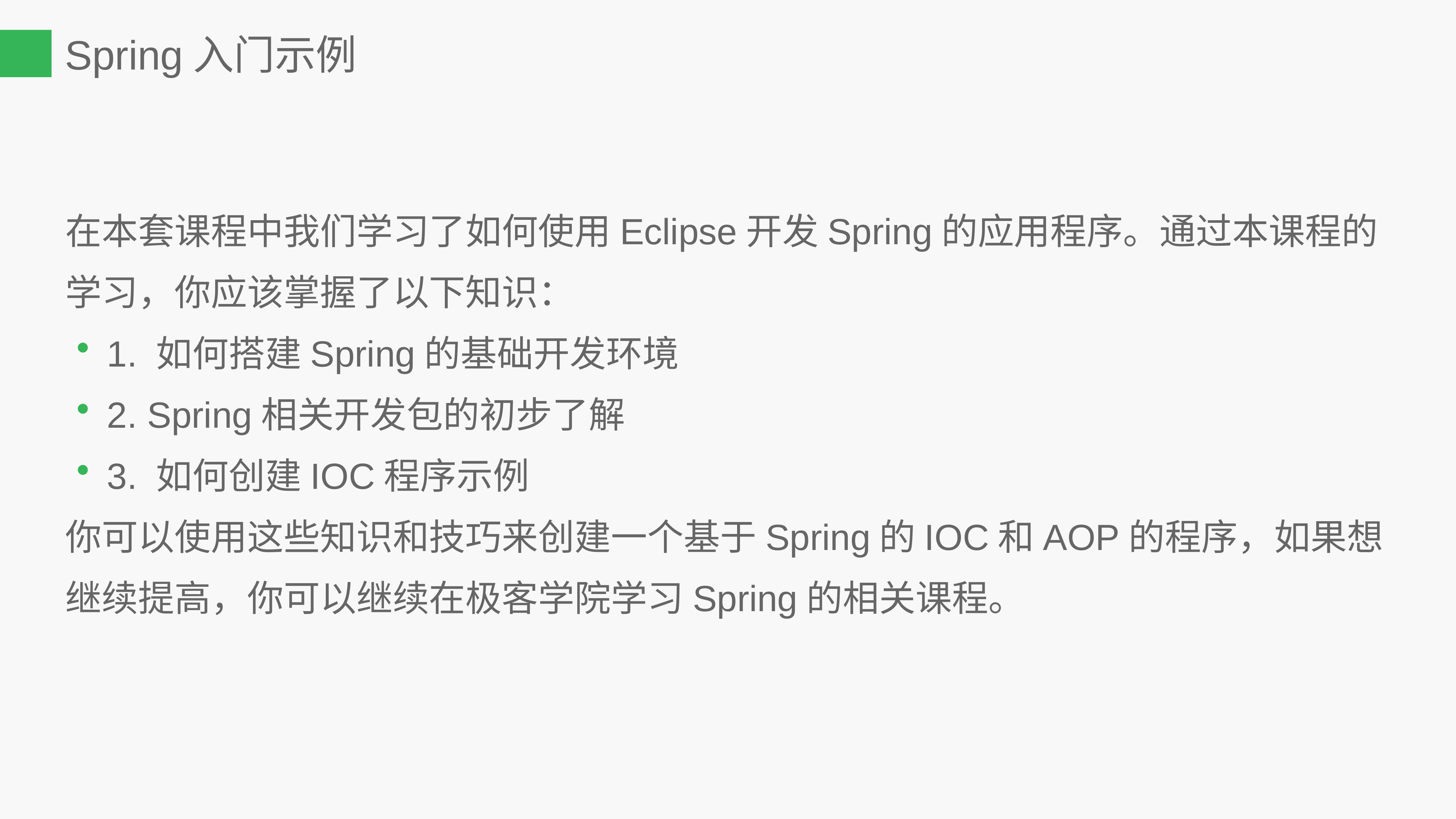

Spring入门示例

在本套课程中我们学习了如何使用Eclipse开发Spring的应用程序。通过本课程的学习，你应该掌握了以下知识：
1. 如何搭建Spring的基础开发环境
2. Spring相关开发包的初步了解
3. 如何创建IOC程序示例
你可以使用这些知识和技巧来创建一个基于Spring的IOC和AOP的程序，如果想继续提高，你可以继续在极客学院学习Spring的相关课程。